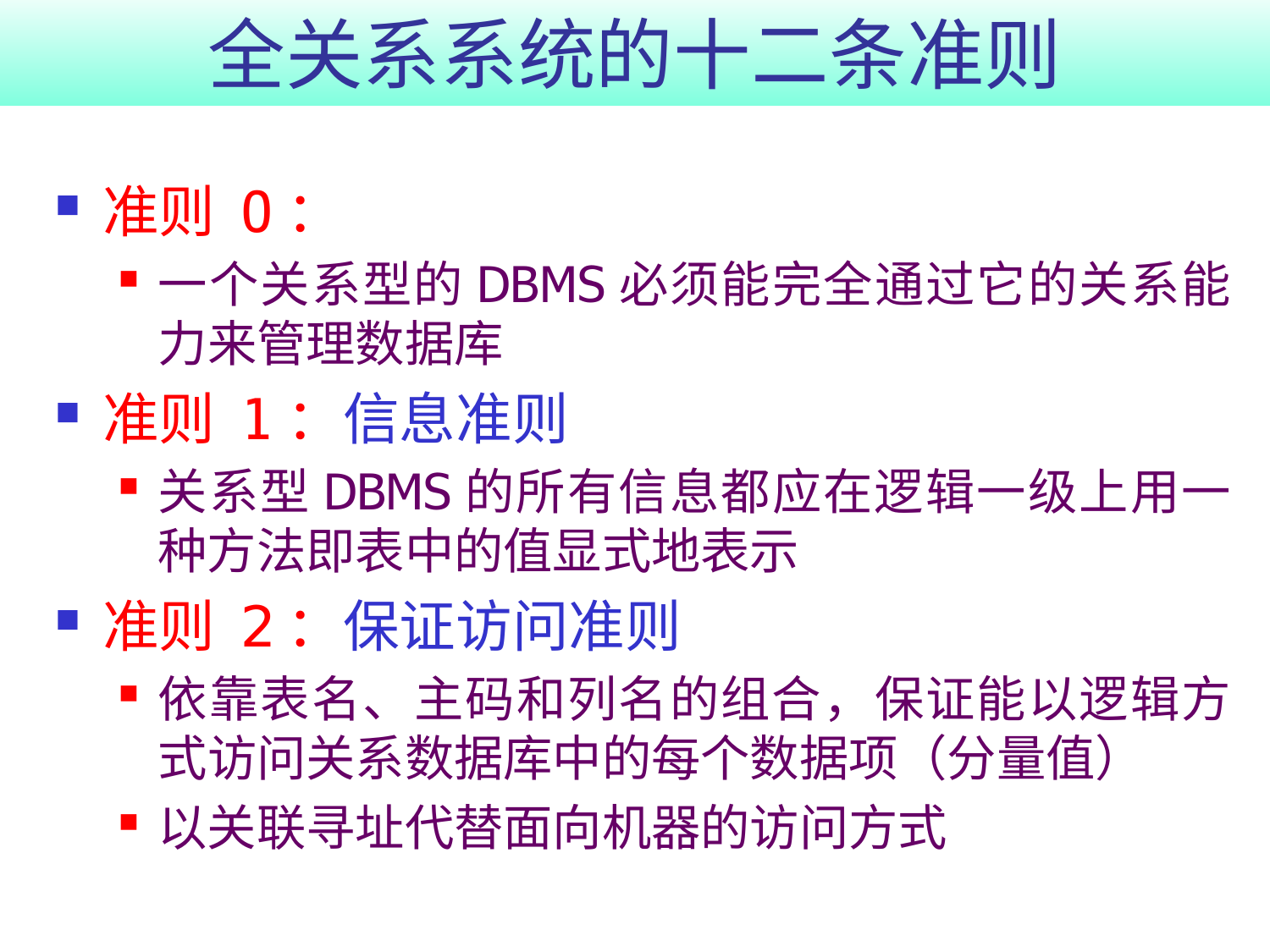

# 全关系系统的十二条准则
准则 0：
一个关系型的DBMS必须能完全通过它的关系能力来管理数据库
准则 1：信息准则
关系型DBMS的所有信息都应在逻辑一级上用一种方法即表中的值显式地表示
准则 2：保证访问准则
依靠表名、主码和列名的组合，保证能以逻辑方式访问关系数据库中的每个数据项（分量值）
以关联寻址代替面向机器的访问方式